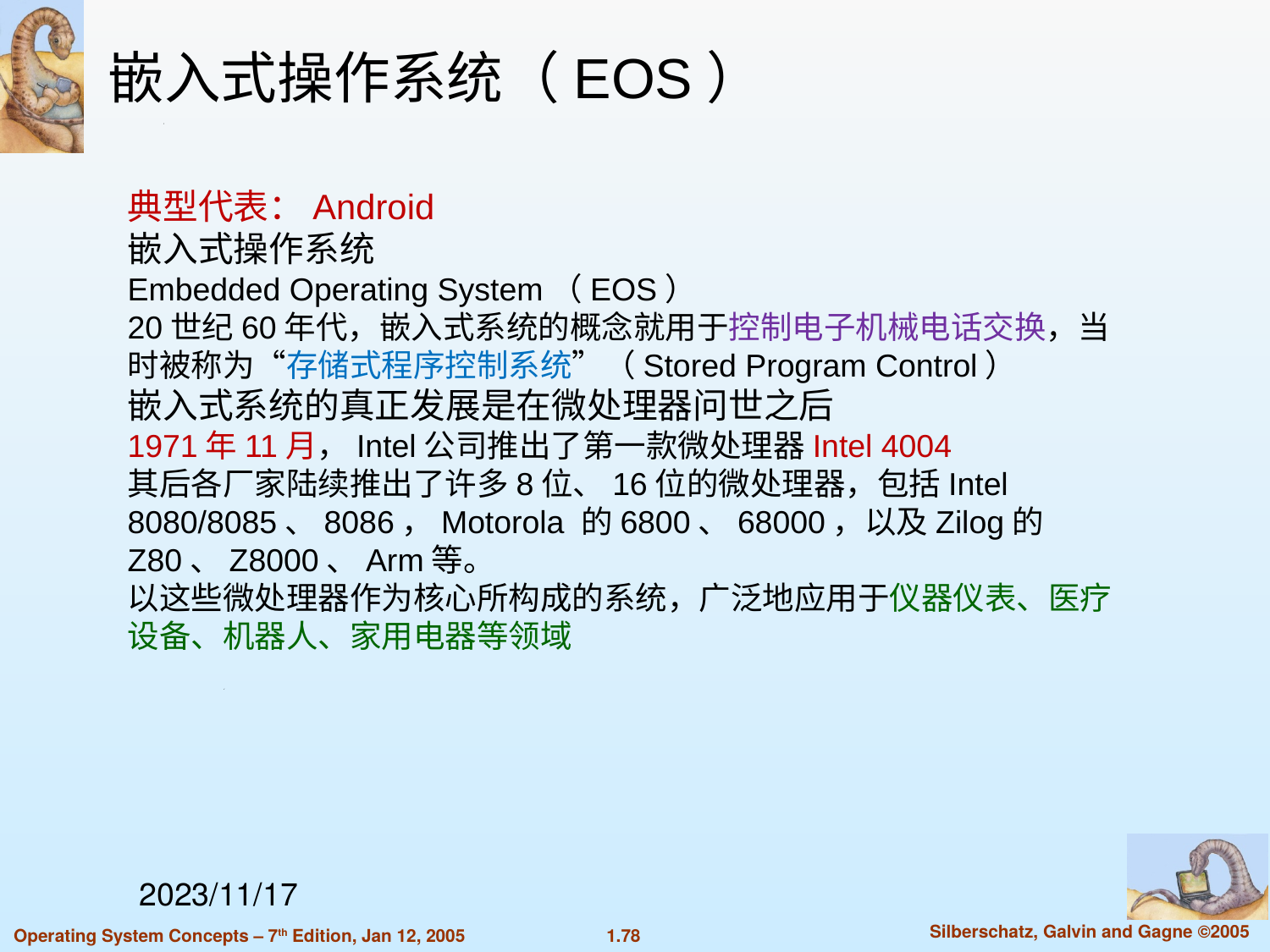

嵌入式操作系统（EOS）
典型代表：Android
嵌入式操作系统
Embedded Operating System（EOS）
20世纪60年代，嵌入式系统的概念就用于控制电子机械电话交换，当时被称为“存储式程序控制系统”（Stored Program Control）
嵌入式系统的真正发展是在微处理器问世之后
1971年11月，Intel公司推出了第一款微处理器Intel 4004
其后各厂家陆续推出了许多8位、16位的微处理器，包括Intel 8080/8085、8086，Motorola 的6800、68000，以及Zilog的Z80、Z8000、Arm等。
以这些微处理器作为核心所构成的系统，广泛地应用于仪器仪表、医疗设备、机器人、家用电器等领域
2023/11/17